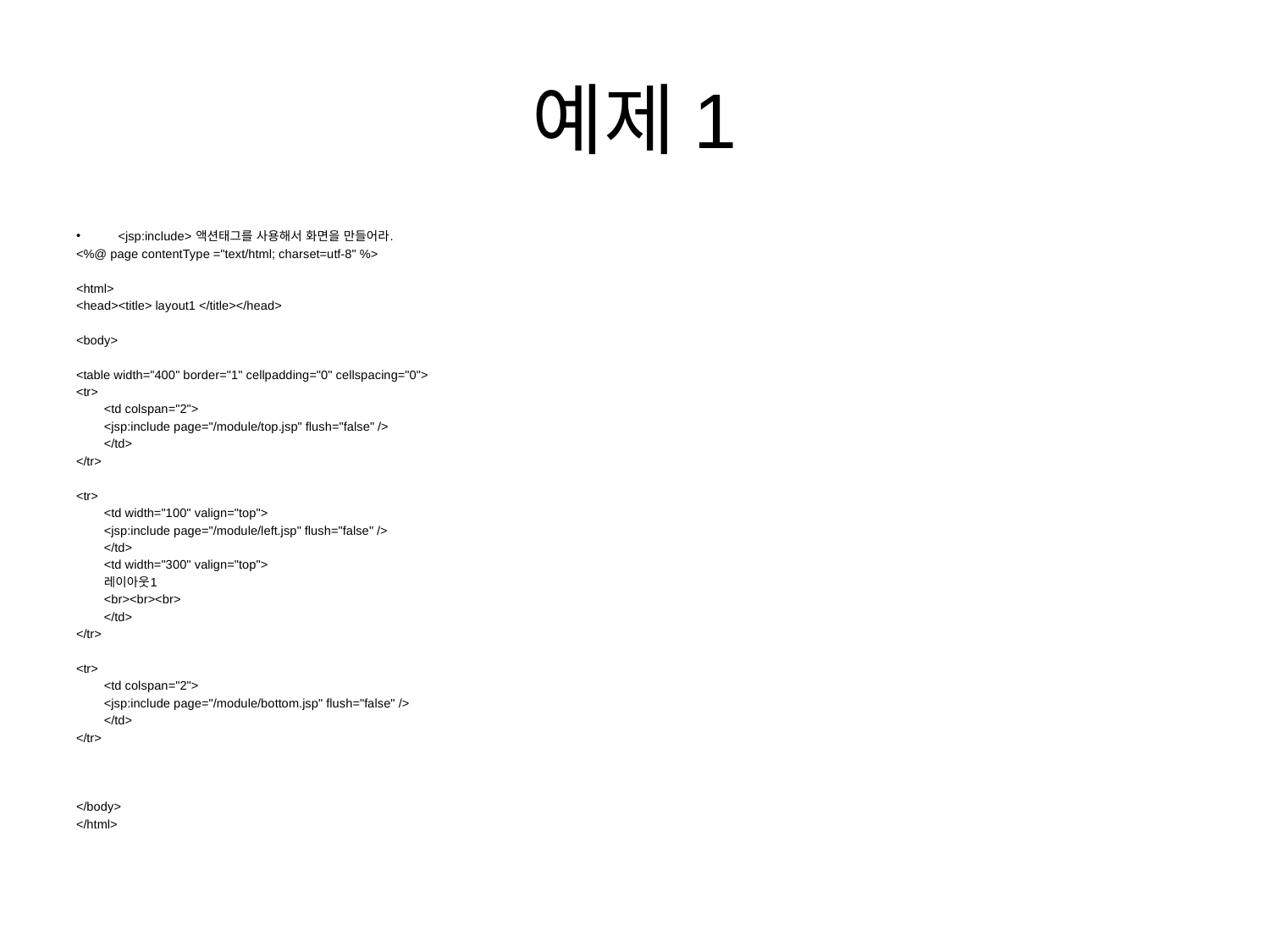

# 예제1
<jsp:include> 액션태그를 사용해서 화면을 만들어라.
<%@ page contentType ="text/html; charset=utf-8" %>

<html>
<head><title> layout1 </title></head>

<body>

<table width="400" border="1" cellpadding="0" cellspacing="0">
<tr>
	<td colspan="2">
		<jsp:include page="/module/top.jsp" flush="false" />
	</td>
</tr>

<tr>
	<td width="100" valign="top">
		<jsp:include page="/module/left.jsp" flush="false" />
	</td>
	<td width="300" valign="top">
	레이아웃1
	<br><br><br>
	</td>
</tr>

<tr>
	<td colspan="2">
		<jsp:include page="/module/bottom.jsp" flush="false" />
	</td>
</tr>

</body>
</html>